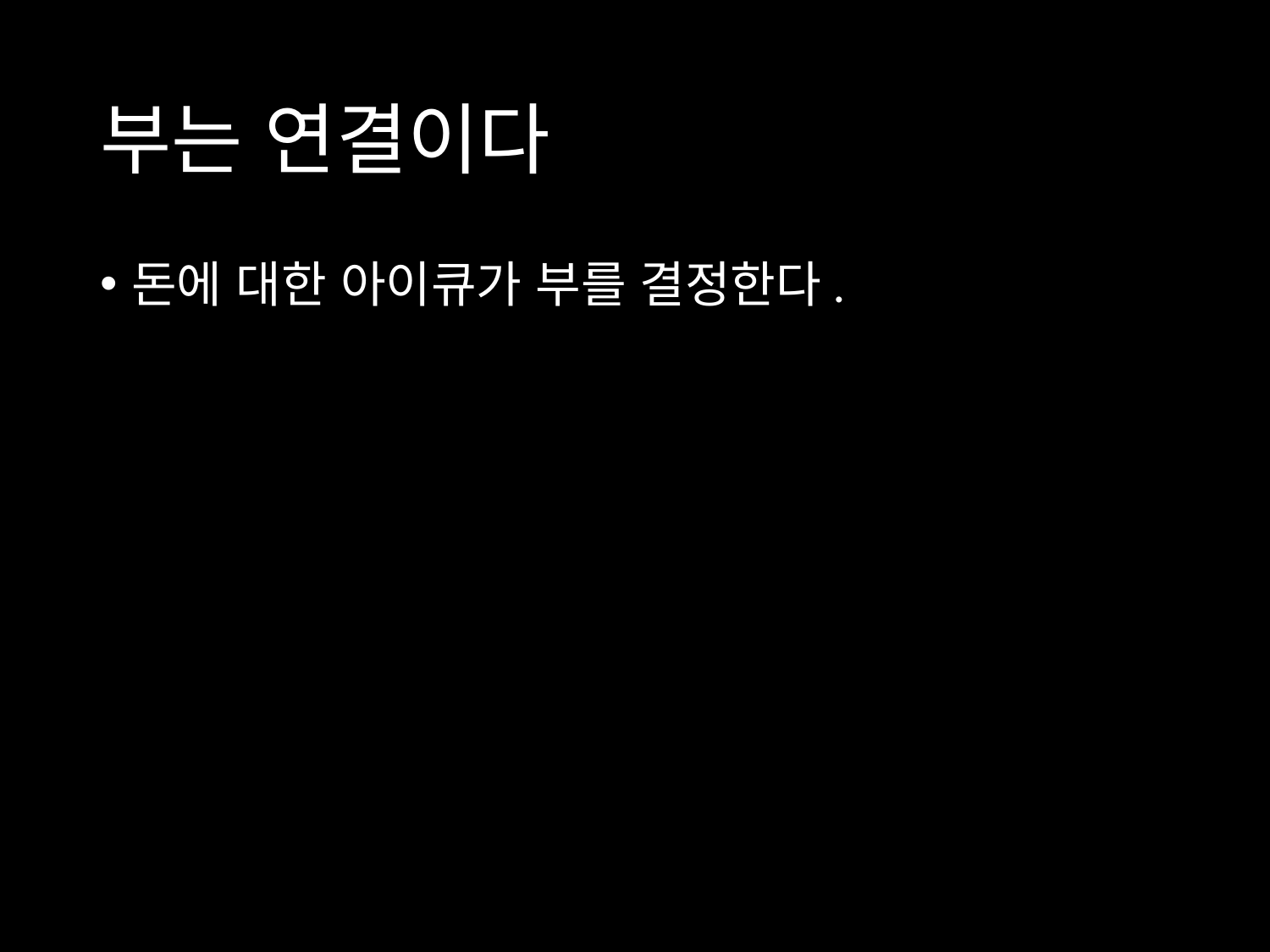

# 부는 연결이다
돈에 대한 아이큐가 부를 결정한다.